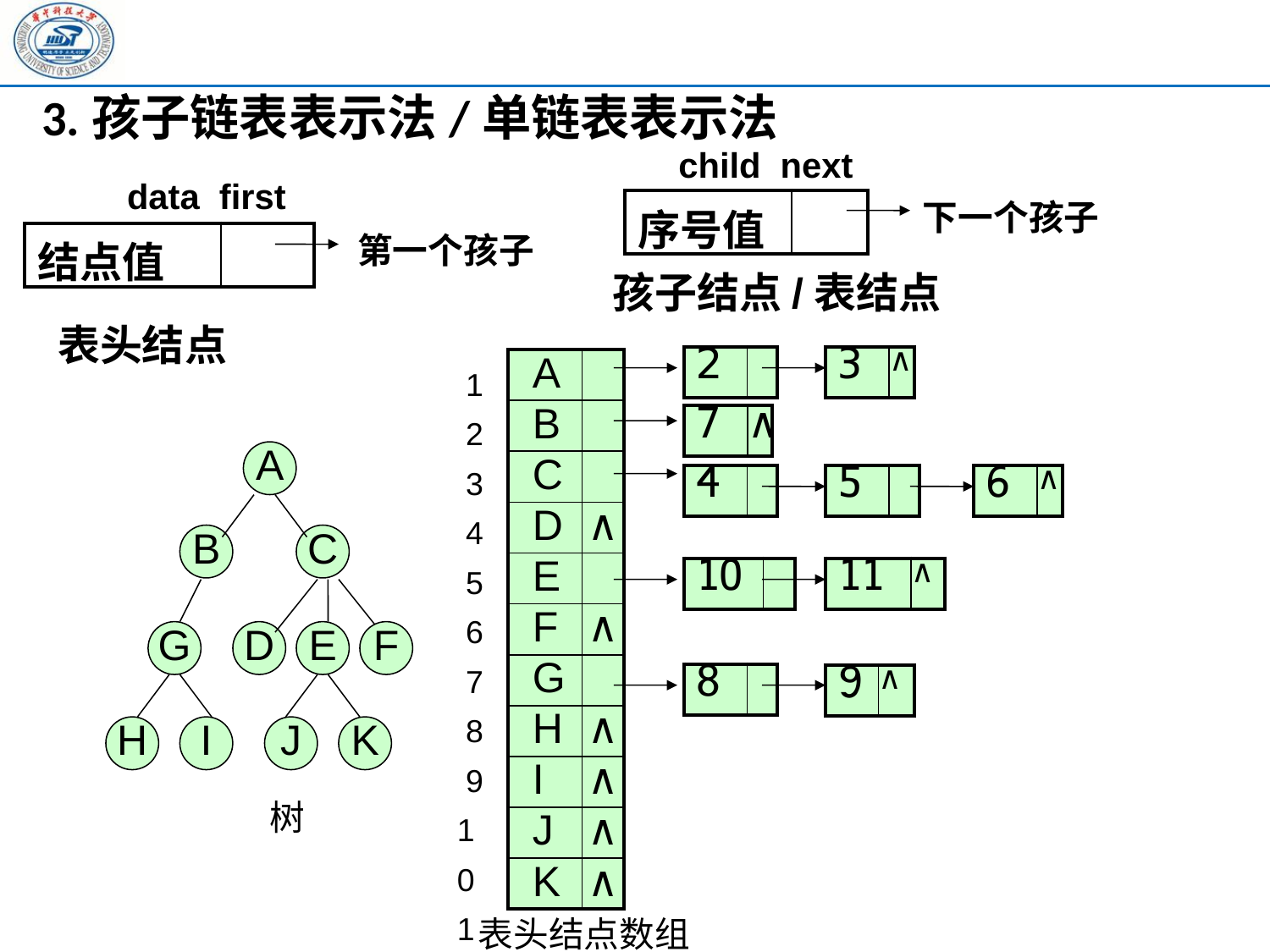

3.孩子链表表示法/单链表表示法
child  next
data  first
下一个孩子
| 序号值 |  |
| --- | --- |

第一个孩子
| 结点值 |  |
| --- | --- |

孩子结点/表结点
表头结点
| 2 |  |
| --- | --- |
| 3 | ∧ |
| --- | --- |
 1
 2
 3
 4
 5
 6
 7
 8
 9
10
11
| A |  |
| --- | --- |
| B |  |
| C |  |
| D | ∧ |
| E |  |
| F | ∧ |
| G |  |
| H | ∧ |
| I | ∧ |
| J | ∧ |
| K | ∧ |

| 7 | ∧ |
| --- | --- |

A
| 4 |  |
| --- | --- |
| 5 |  |
| --- | --- |
| 6 | ∧ |
| --- | --- |

B
C
| 10 |  |
| --- | --- |
| 11 | ∧ |
| --- | --- |

G
D
E
F
| 8 |  |
| --- | --- |
| 9 | ∧ |
| --- | --- |

H
I
J
K
树
表头结点数组